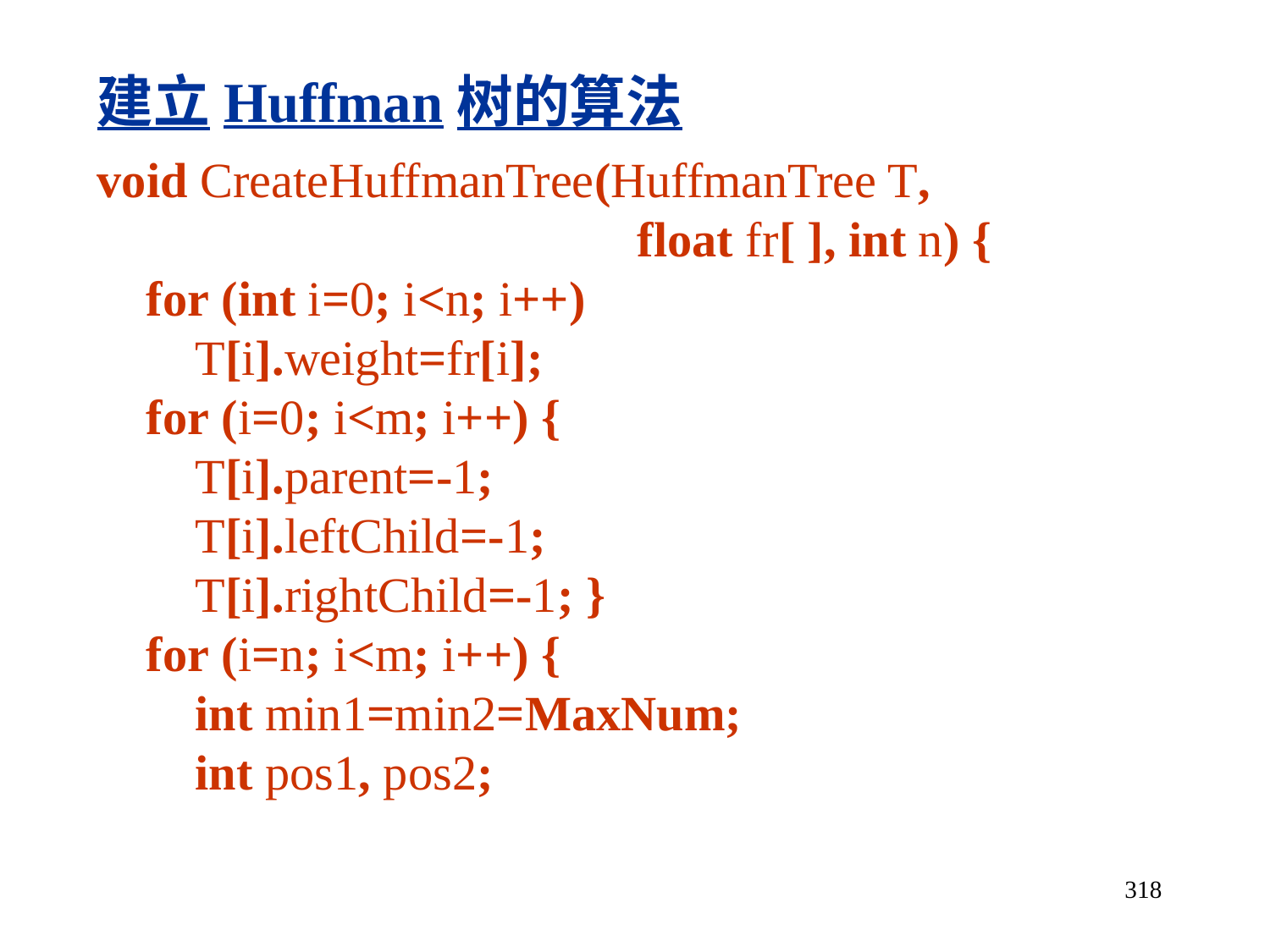

建立Huffman树的算法
void CreateHuffmanTree(HuffmanTree T,
                                            float fr[ ], int n) {
    for (int i=0; i<n; i++)
        T[i].weight=fr[i];
    for (i=0; i<m; i++) {
        T[i].parent=-1;
        T[i].leftChild=-1;
        T[i].rightChild=-1; }
    for (i=n; i<m; i++) {
        int min1=min2=MaxNum;
        int pos1, pos2;
318